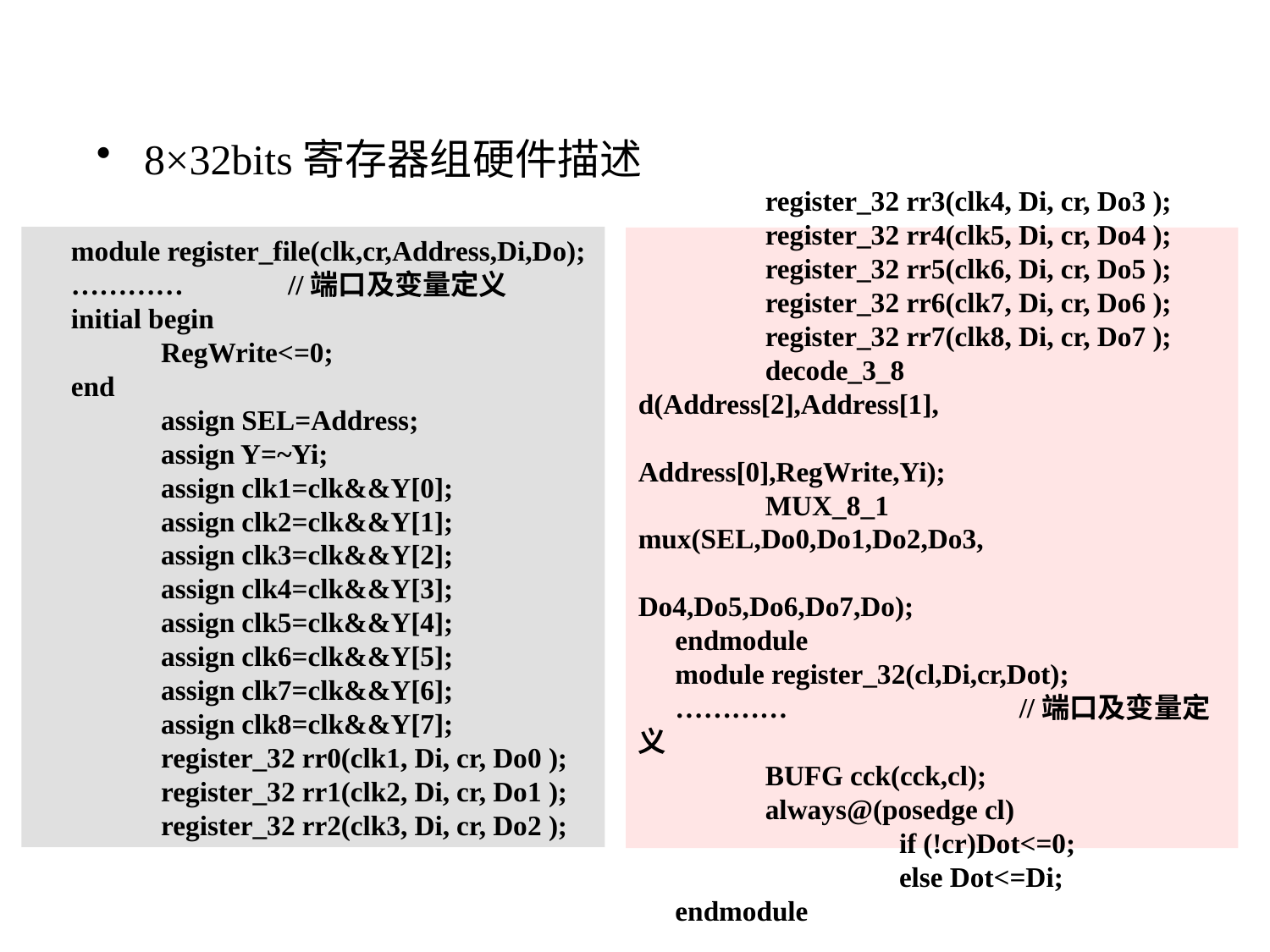

8×32bits寄存器组硬件描述
module register_file(clk,cr,Address,Di,Do);
…………	//端口及变量定义
initial begin
	RegWrite<=0;
end
	assign SEL=Address;
	assign Y=~Yi;
	assign clk1=clk&&Y[0];
	assign clk2=clk&&Y[1];
	assign clk3=clk&&Y[2];
	assign clk4=clk&&Y[3];
	assign clk5=clk&&Y[4];
	assign clk6=clk&&Y[5];
	assign clk7=clk&&Y[6];
	assign clk8=clk&&Y[7];
	register_32 rr0(clk1, Di, cr, Do0 );
	register_32 rr1(clk2, Di, cr, Do1 );
	register_32 rr2(clk3, Di, cr, Do2 );

	register_32 rr3(clk4, Di, cr, Do3 );
	register_32 rr4(clk5, Di, cr, Do4 );
	register_32 rr5(clk6, Di, cr, Do5 );
	register_32 rr6(clk7, Di, cr, Do6 );
	register_32 rr7(clk8, Di, cr, Do7 );
	decode_3_8   d(Address[2],Address[1],
		         Address[0],RegWrite,Yi);
	MUX_8_1	mux(SEL,Do0,Do1,Do2,Do3,
		           Do4,Do5,Do6,Do7,Do);
endmodule
module register_32(cl,Di,cr,Dot);
…………		//端口及变量定义
	BUFG cck(cck,cl);
 	always@(posedge cl)
		 if (!cr)Dot<=0;
		 else Dot<=Di;
endmodule